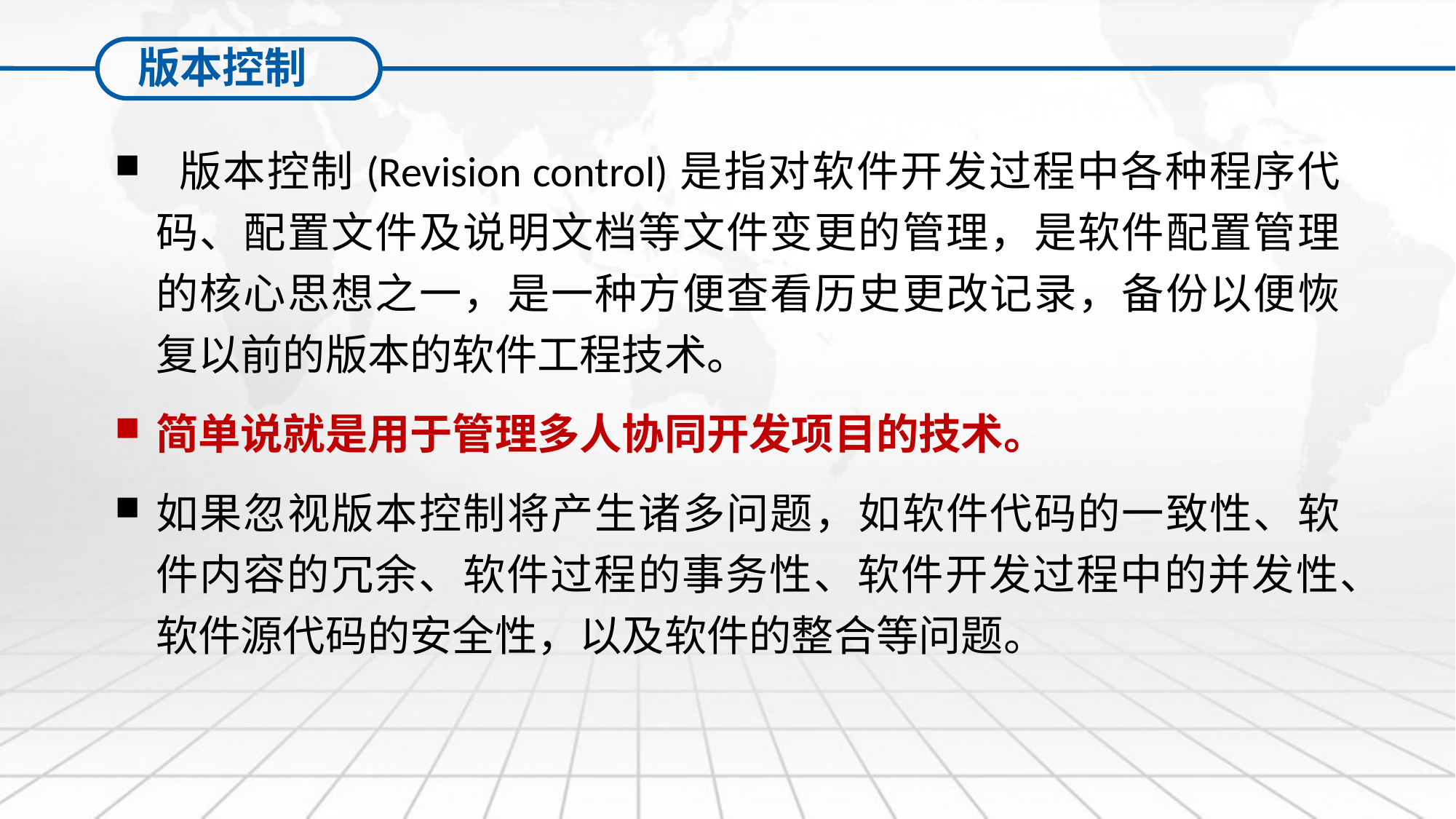

版本控制

 版本控制(Revision control)是指对软件开发过程中各种程序代码、配置文件及说明文档等文件变更的管理，是软件配置管理的核心思想之一，是一种方便查看历史更改记录，备份以便恢复以前的版本的软件工程技术。
简单说就是用于管理多人协同开发项目的技术。
如果忽视版本控制将产生诸多问题，如软件代码的一致性、软件内容的冗余、软件过程的事务性、软件开发过程中的并发性、软件源代码的安全性，以及软件的整合等问题。